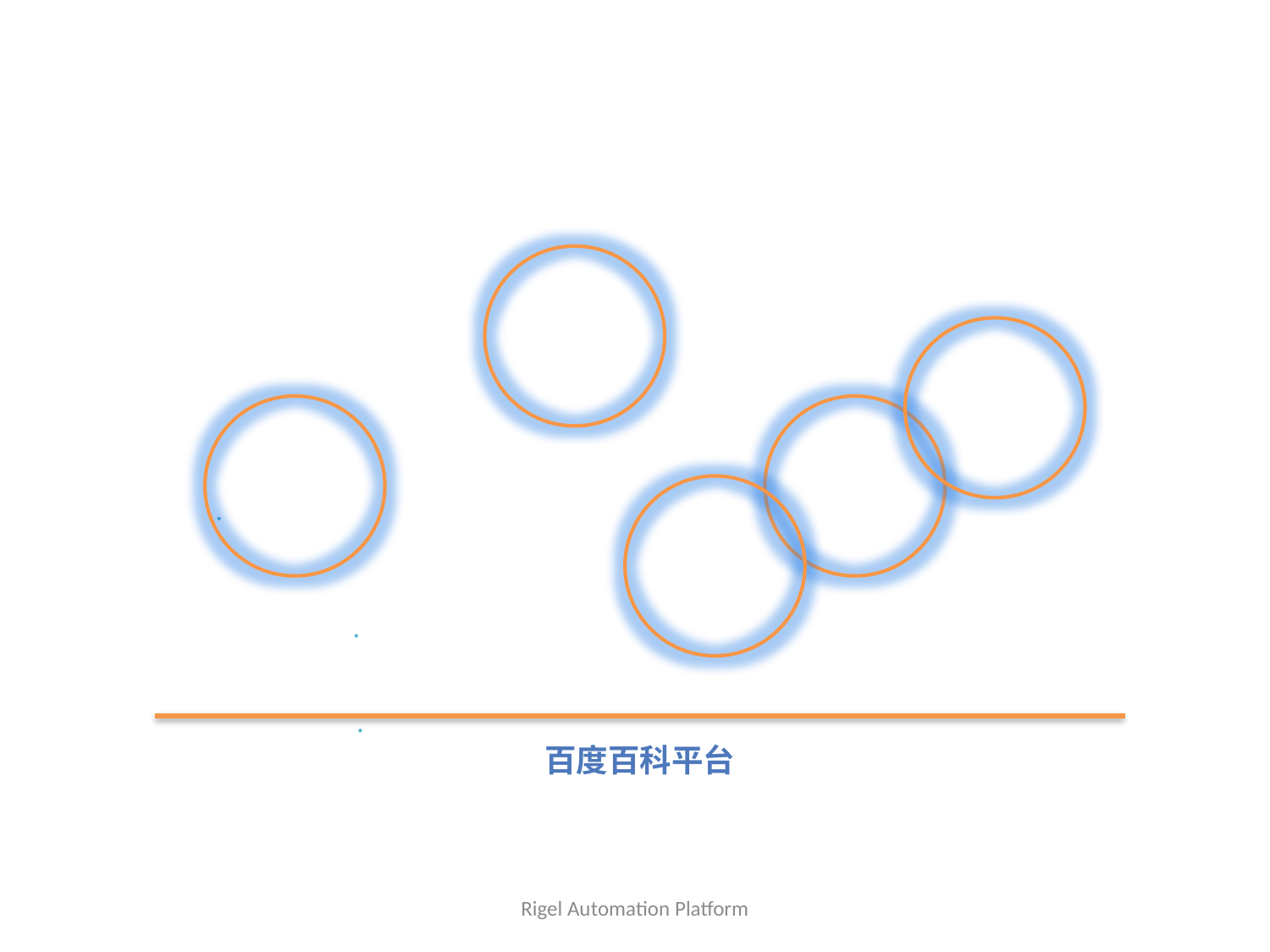

RAP自动化的设计模式 – 百度百科的词条编辑
HTML5
词条

百度百科平台
Rigel Automation Platform